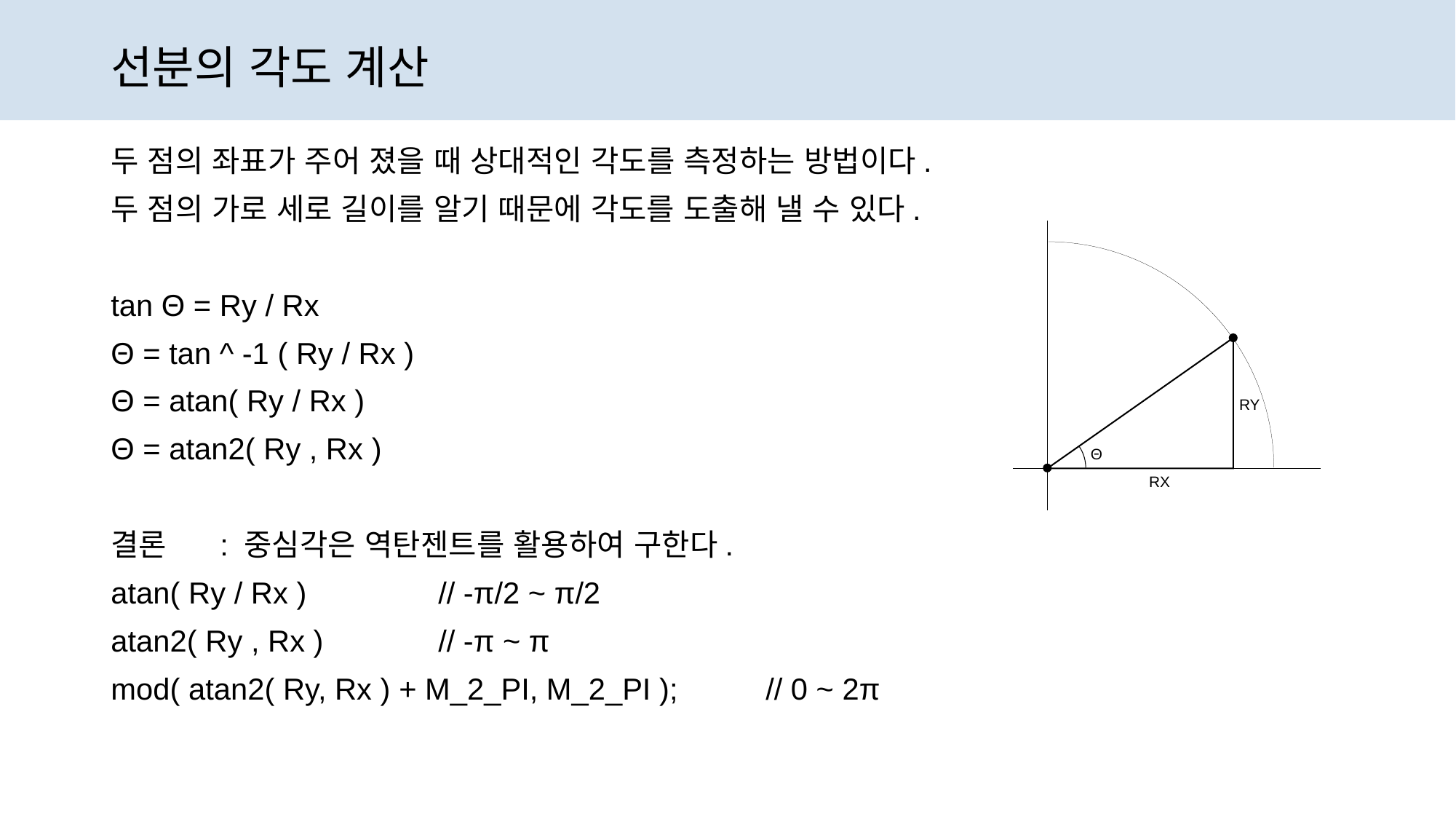

# 선분의 각도 계산
두 점의 좌표가 주어 졌을 때 상대적인 각도를 측정하는 방법이다.
두 점의 가로 세로 길이를 알기 때문에 각도를 도출해 낼 수 있다.

tan Θ = Ry / Rx
Θ = tan ^ -1 ( Ry / Rx )
Θ = atan( Ry / Rx )
Θ = atan2( Ry , Rx )

결론	: 중심각은 역탄젠트를 활용하여 구한다.
atan( Ry / Rx )		// -π/2 ~ π/2
atan2( Ry , Rx )		// -π ~ π
mod( atan2( Ry, Rx ) + M_2_PI, M_2_PI );	// 0 ~ 2π

RY
RX

Θ